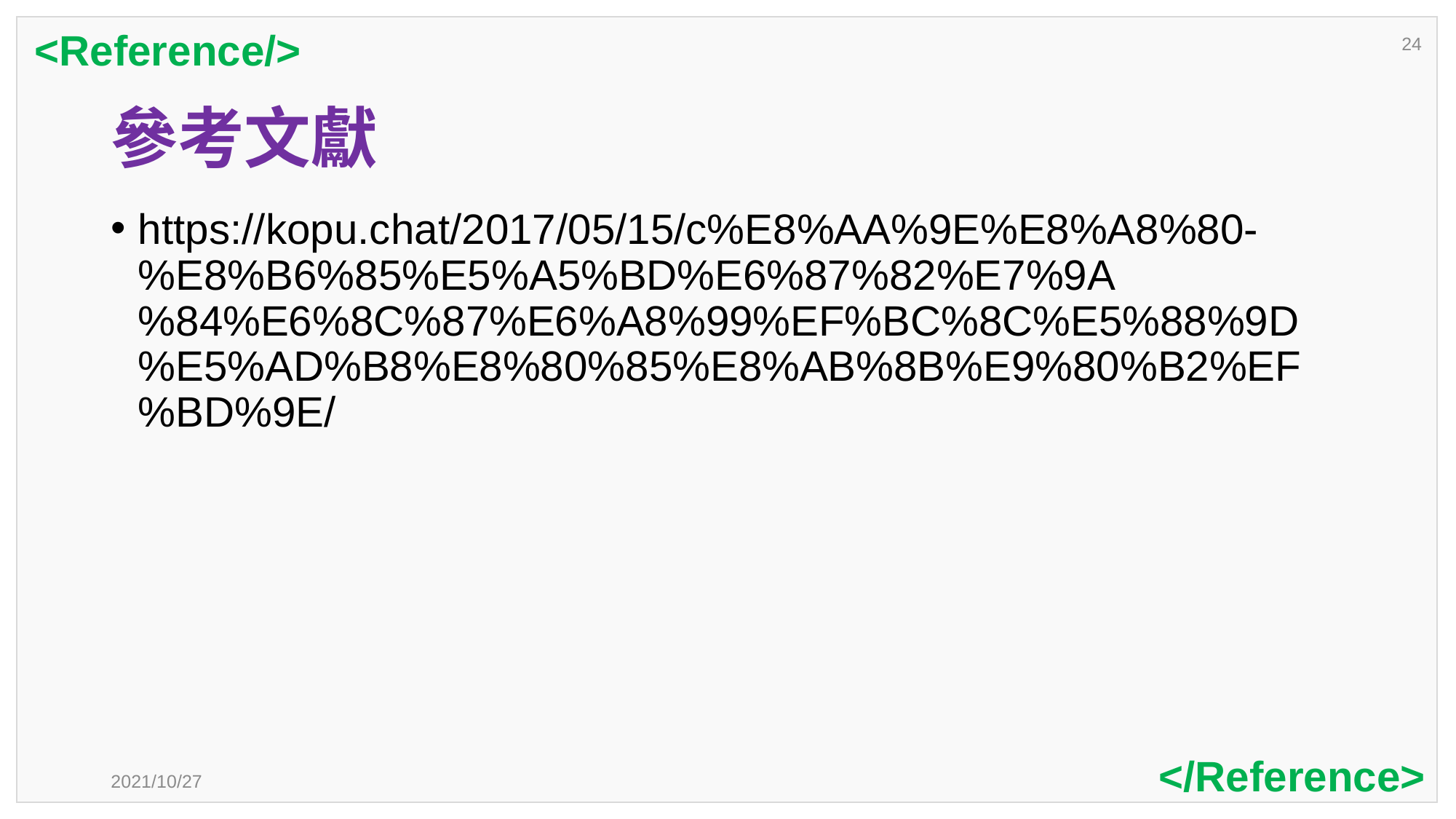

<Reference/>
24
# 參考文獻
https://kopu.chat/2017/05/15/c%E8%AA%9E%E8%A8%80-%E8%B6%85%E5%A5%BD%E6%87%82%E7%9A%84%E6%8C%87%E6%A8%99%EF%BC%8C%E5%88%9D%E5%AD%B8%E8%80%85%E8%AB%8B%E9%80%B2%EF%BD%9E/
</Reference>
2021/10/27